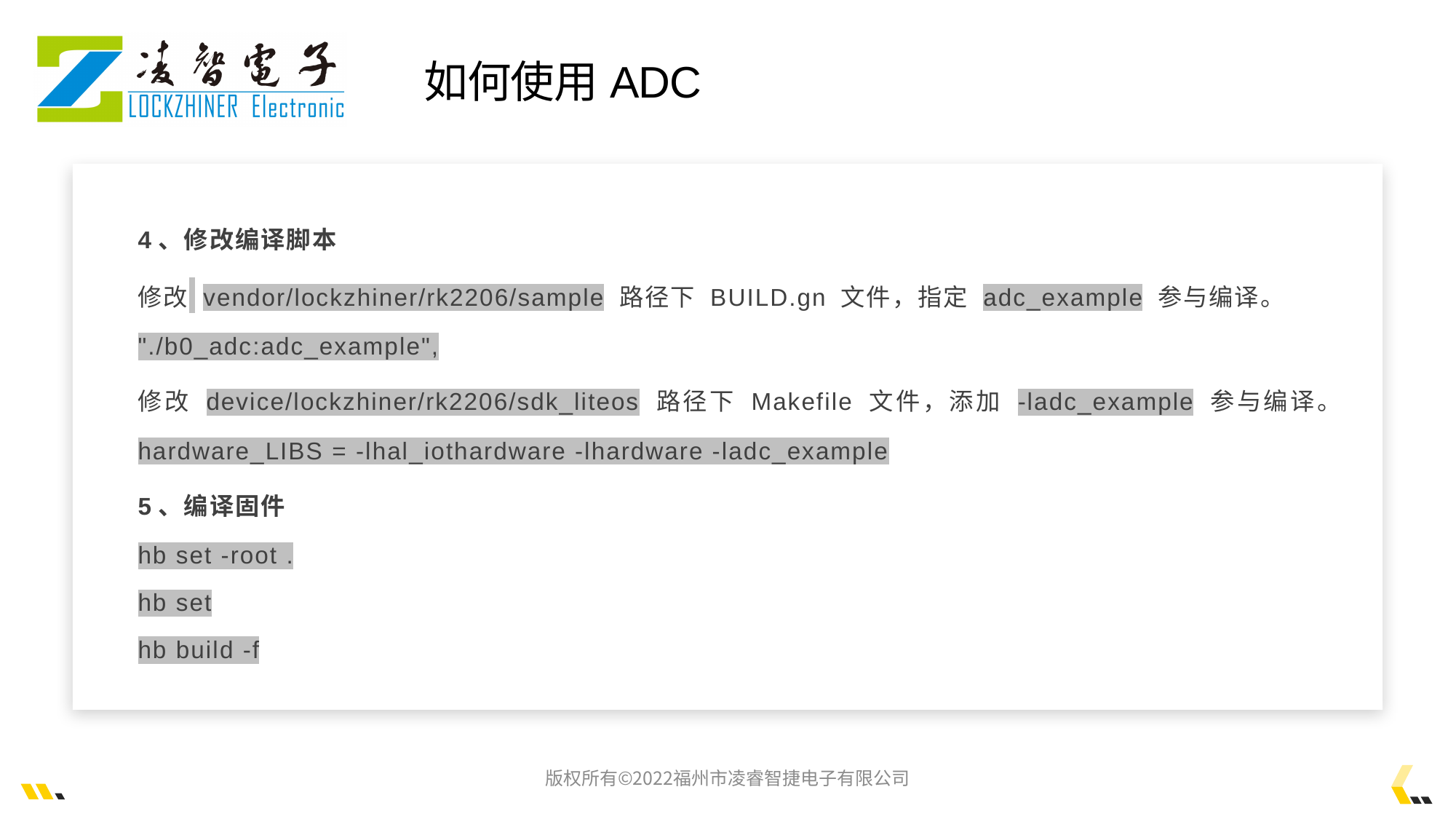

如何使用ADC

4、修改编译脚本
修改 vendor/lockzhiner/rk2206/sample 路径下 BUILD.gn 文件，指定 adc_example 参与编译。
"./b0_adc:adc_example",
修改 device/lockzhiner/rk2206/sdk_liteos 路径下 Makefile 文件，添加 -ladc_example 参与编译。
hardware_LIBS = -lhal_iothardware -lhardware -ladc_example
5、编译固件
hb set -root .
hb set
hb build -f
版权所有©2022福州市凌睿智捷电子有限公司
12